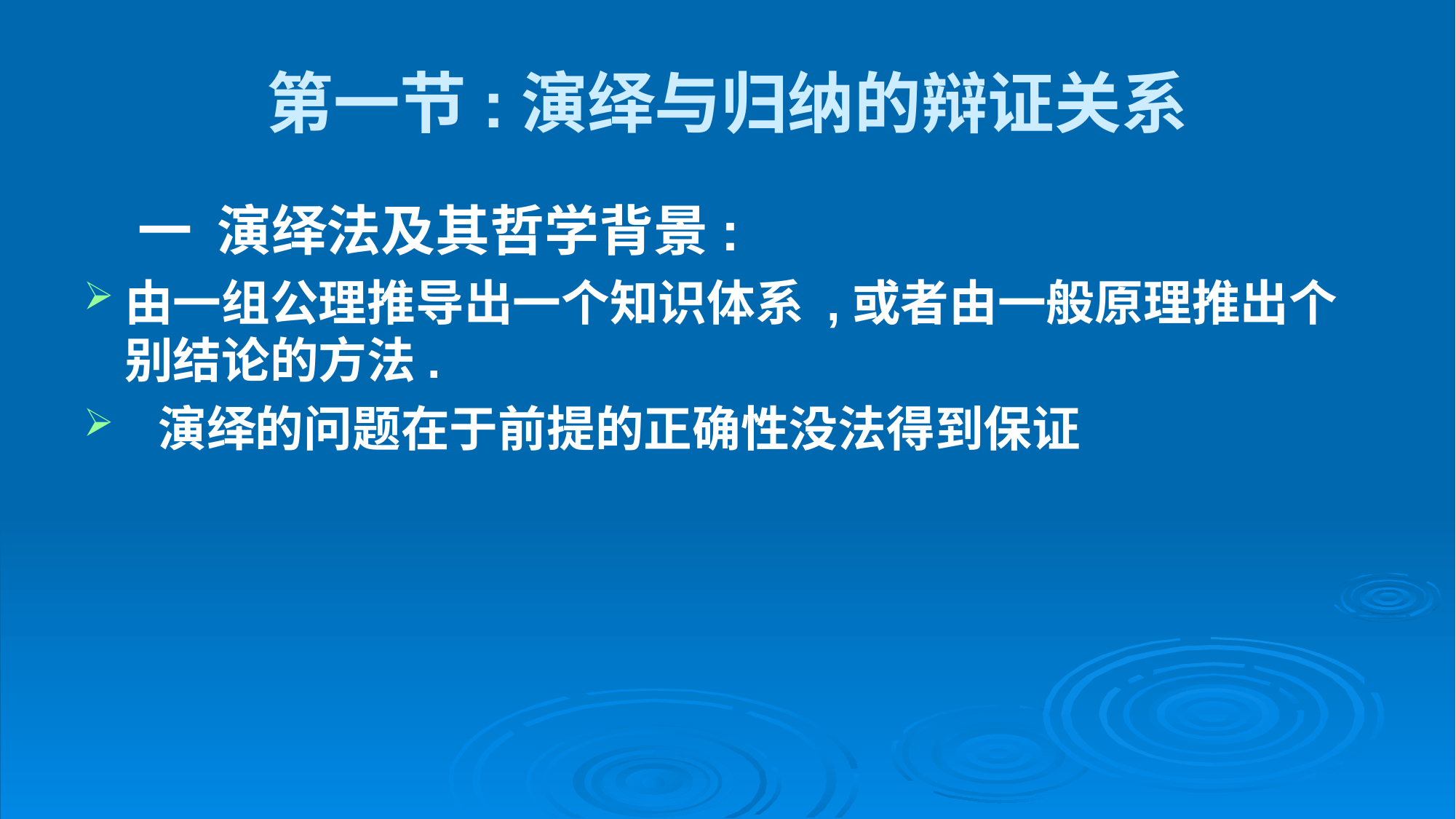

# 第一节:演绎与归纳的辩证关系
一  演绎法及其哲学背景:
由一组公理推导出一个知识体系 ,或者由一般原理推出个别结论的方法.
  演绎的问题在于前提的正确性没法得到保证